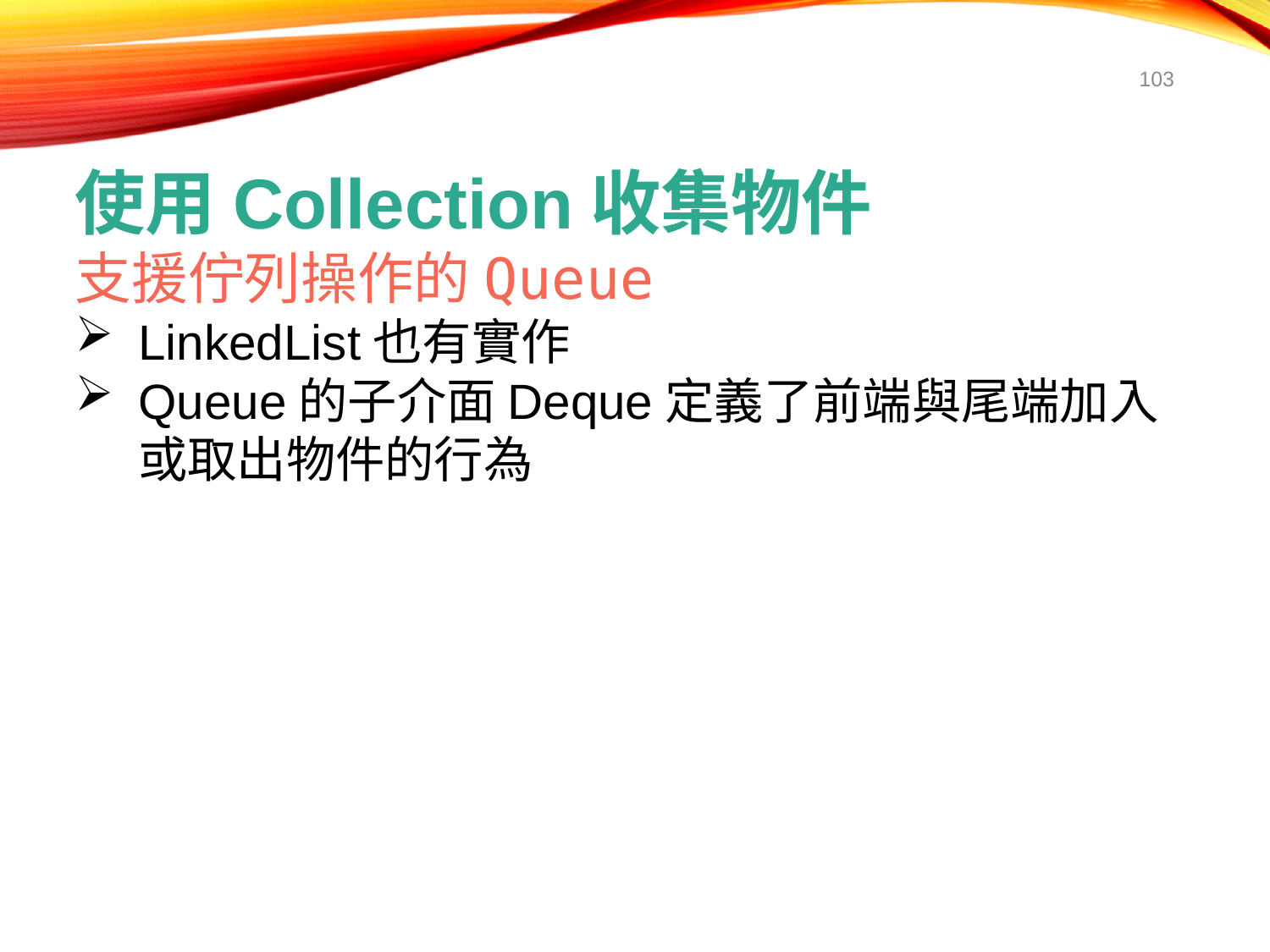

103
使用Collection收集物件
支援佇列操作的Queue
LinkedList也有實作
Queue的子介面Deque定義了前端與尾端加入或取出物件的行為